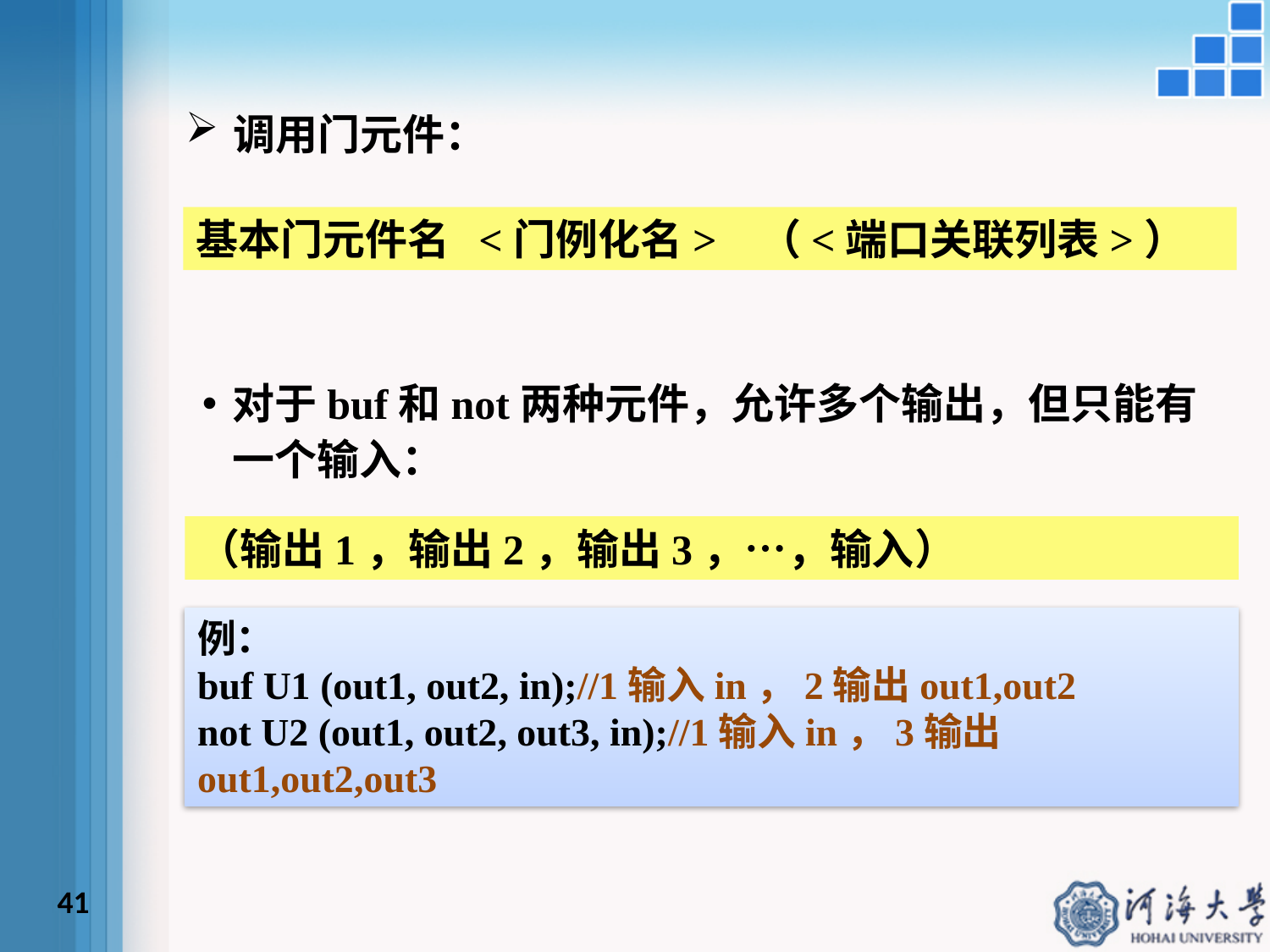

调用门元件：
基本门元件名  <门例化名>   （<端口关联列表>）
对于buf和not两种元件，允许多个输出，但只能有一个输入：
（输出1，输出2，输出3，…，输入）
例：
buf U1 (out1, out2, in);//1输入in，2输出out1,out2
not U2 (out1, out2, out3, in);//1输入in，3输出out1,out2,out3
41